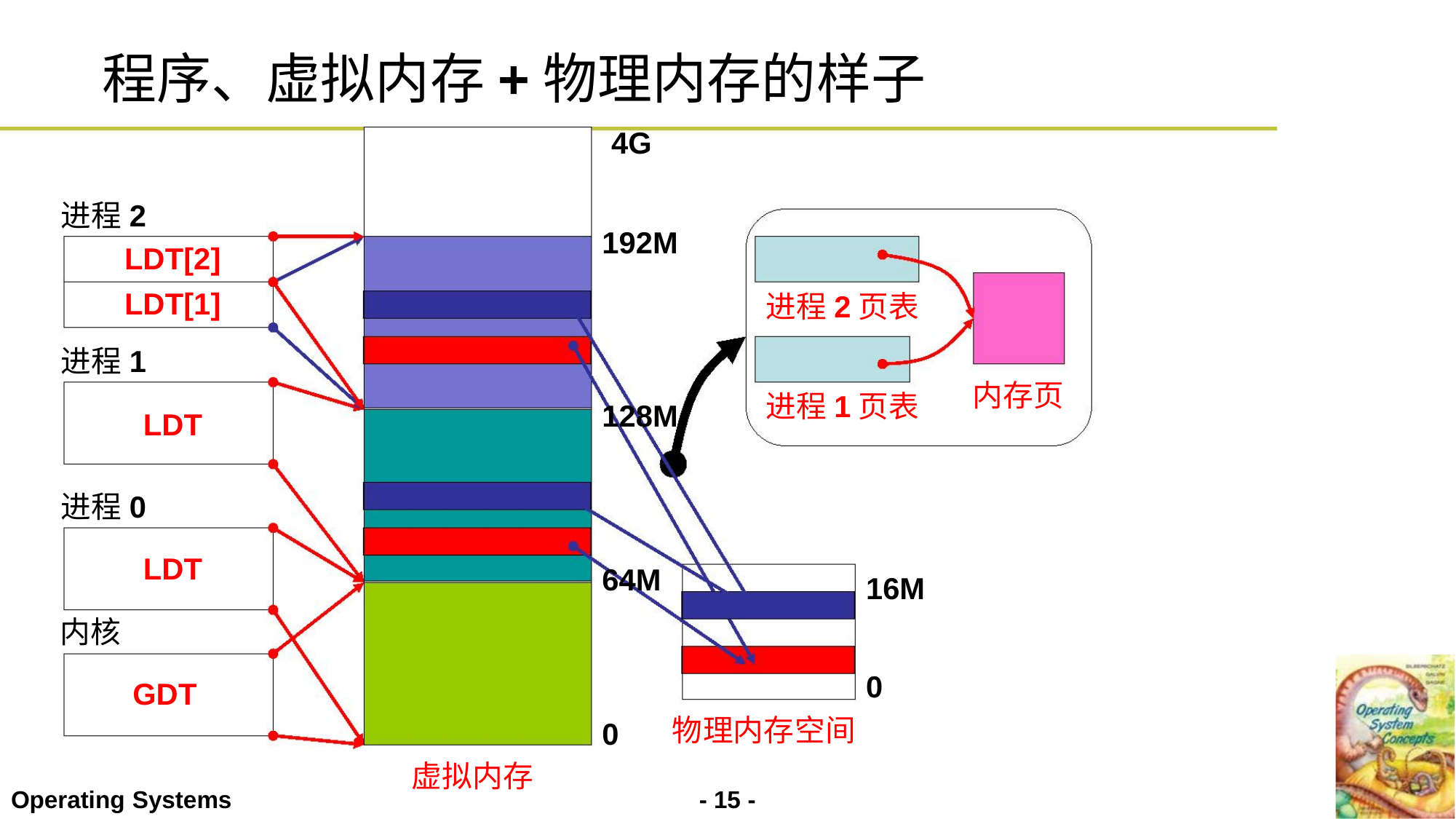

程序、虚拟内存+物理内存的样子
4G

进程2
192M
LDT[2]
LDT[1]
进程2页表
进程1页表
进程1
内存页
128M
64M
LDT
LDT
进程0
16M
内核

0
GDT
物理内存空间
0
虚拟内存
- 15 -
Operating Systems